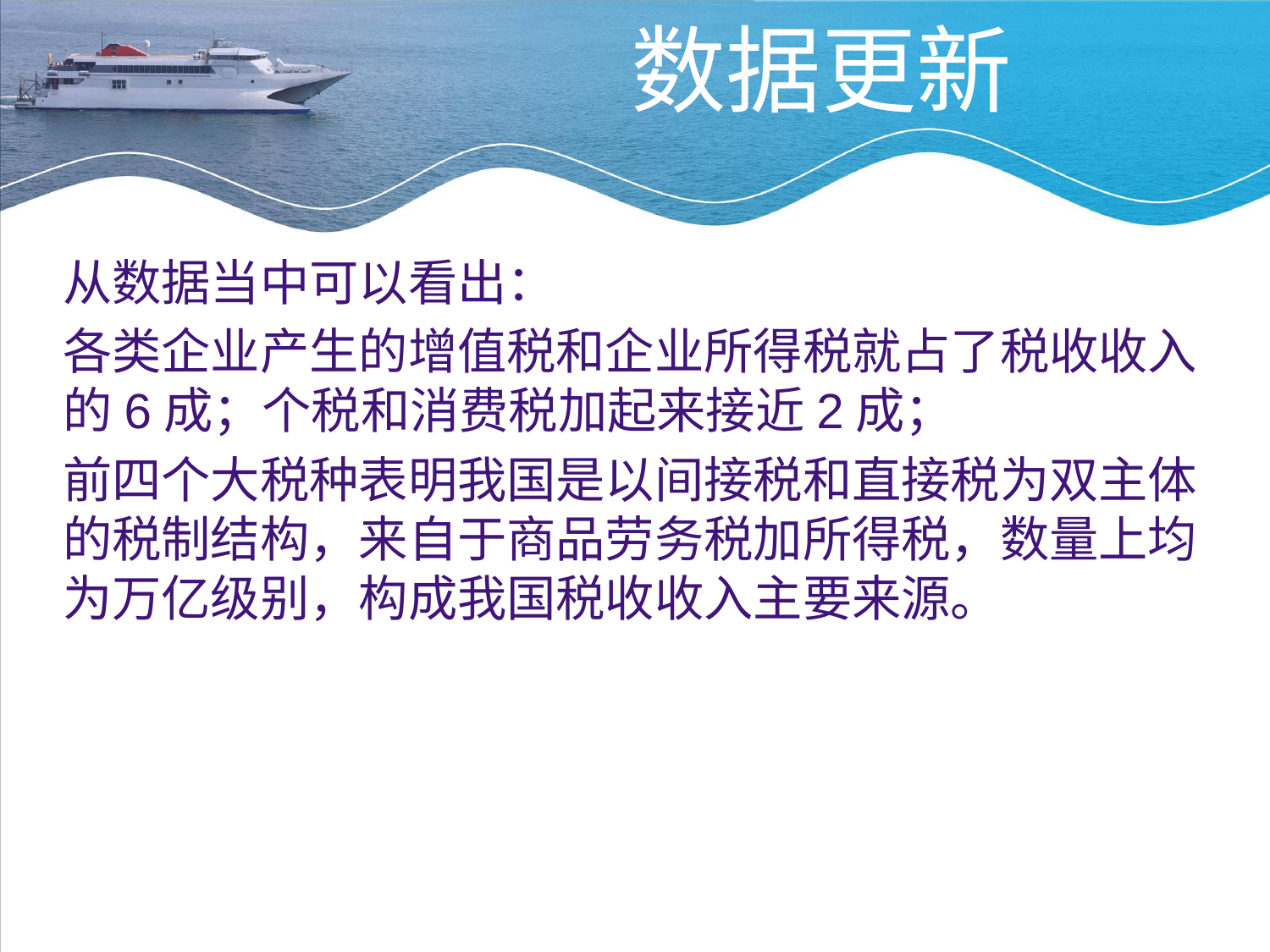

# 数据更新
从数据当中可以看出：
各类企业产生的增值税和企业所得税就占了税收收入的6成；个税和消费税加起来接近2成；
前四个大税种表明我国是以间接税和直接税为双主体的税制结构，来自于商品劳务税加所得税，数量上均为万亿级别，构成我国税收收入主要来源。